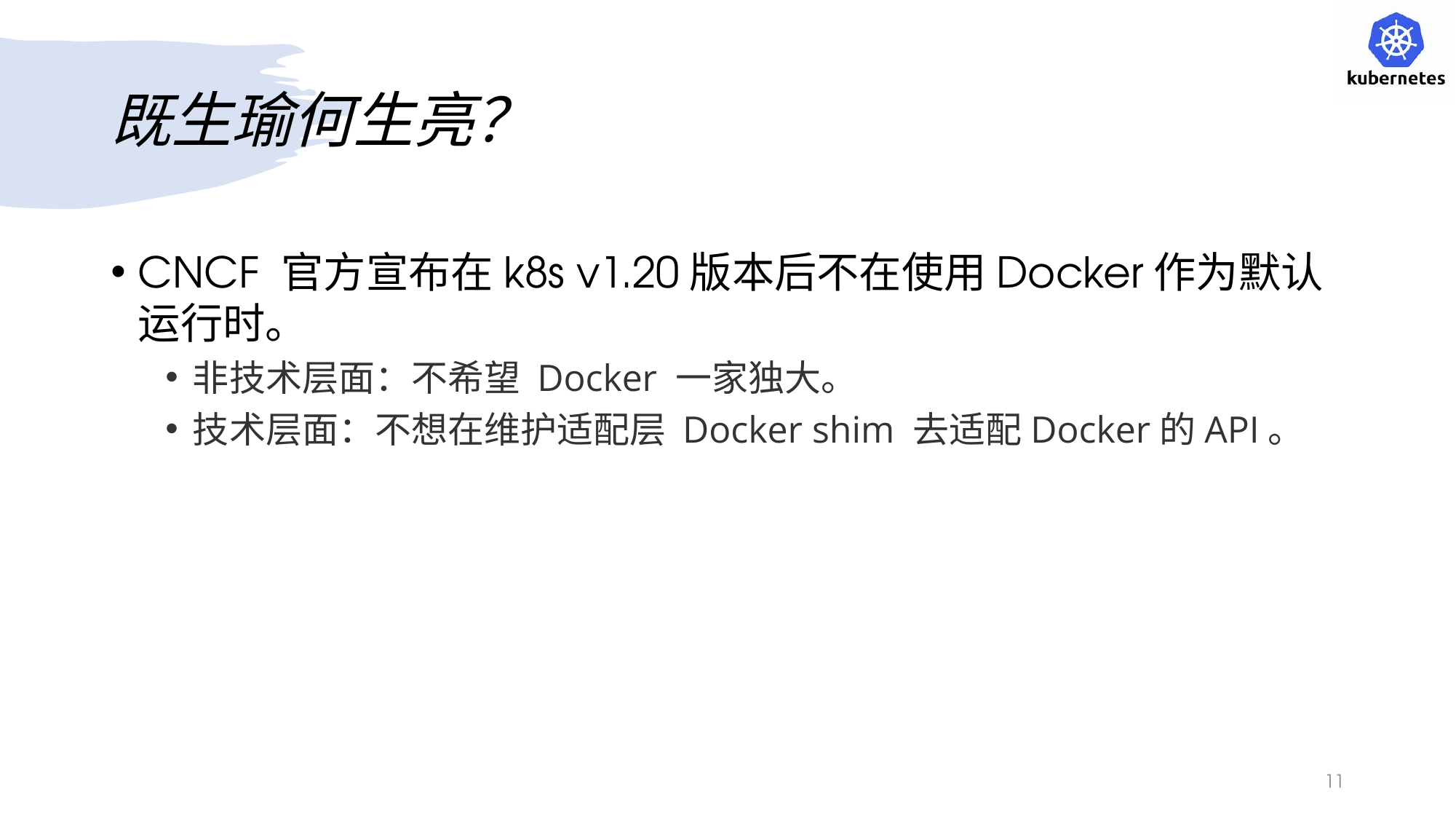

# 既生瑜何生亮？
CNCF 官方宣布在k8s v1.20版本后不在使用Docker作为默认运行时。
非技术层面：不希望 Docker 一家独大。
技术层面：不想在维护适配层 Docker shim 去适配Docker的API。

11